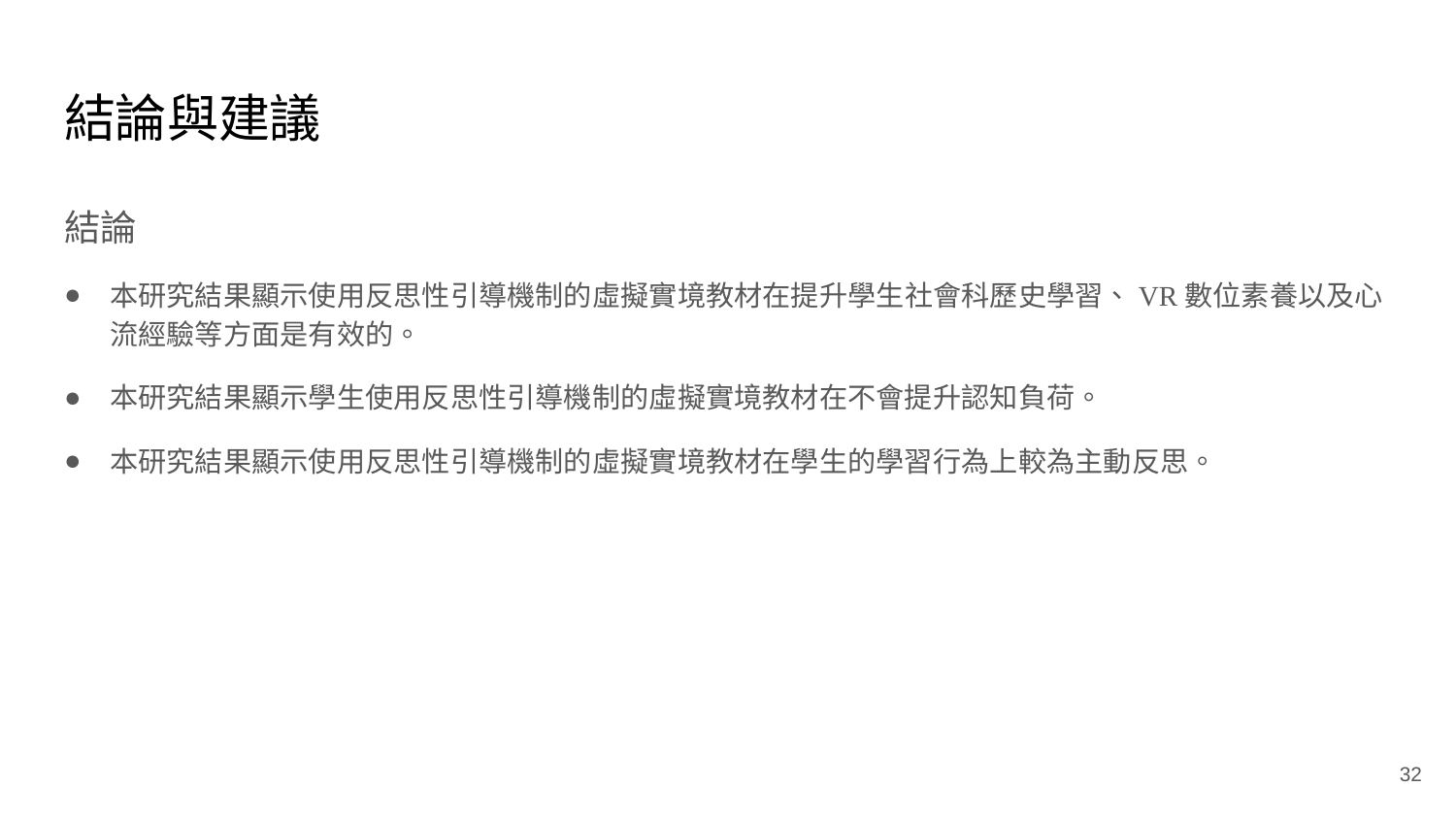

# 結論與建議
結論
本研究結果顯示使用反思性引導機制的虛擬實境教材在提升學生社會科歷史學習、VR數位素養以及心流經驗等方面是有效的。
本研究結果顯示學生使用反思性引導機制的虛擬實境教材在不會提升認知負荷。
本研究結果顯示使用反思性引導機制的虛擬實境教材在學生的學習行為上較為主動反思。
32